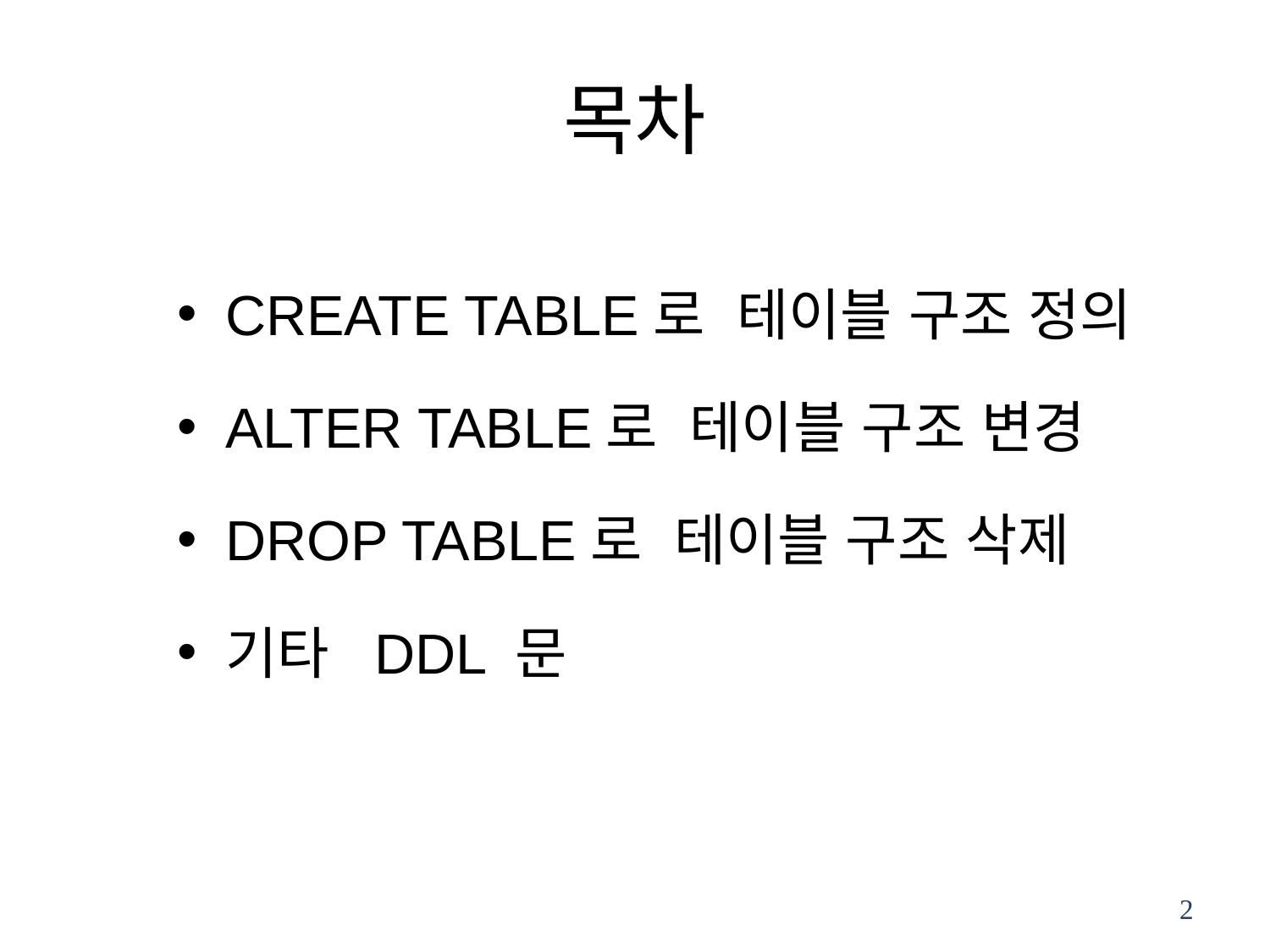

# 목차
CREATE TABLE로  테이블 구조 정의
ALTER TABLE로  테이블 구조 변경
DROP TABLE로  테이블 구조 삭제
기타  DDL 문
2